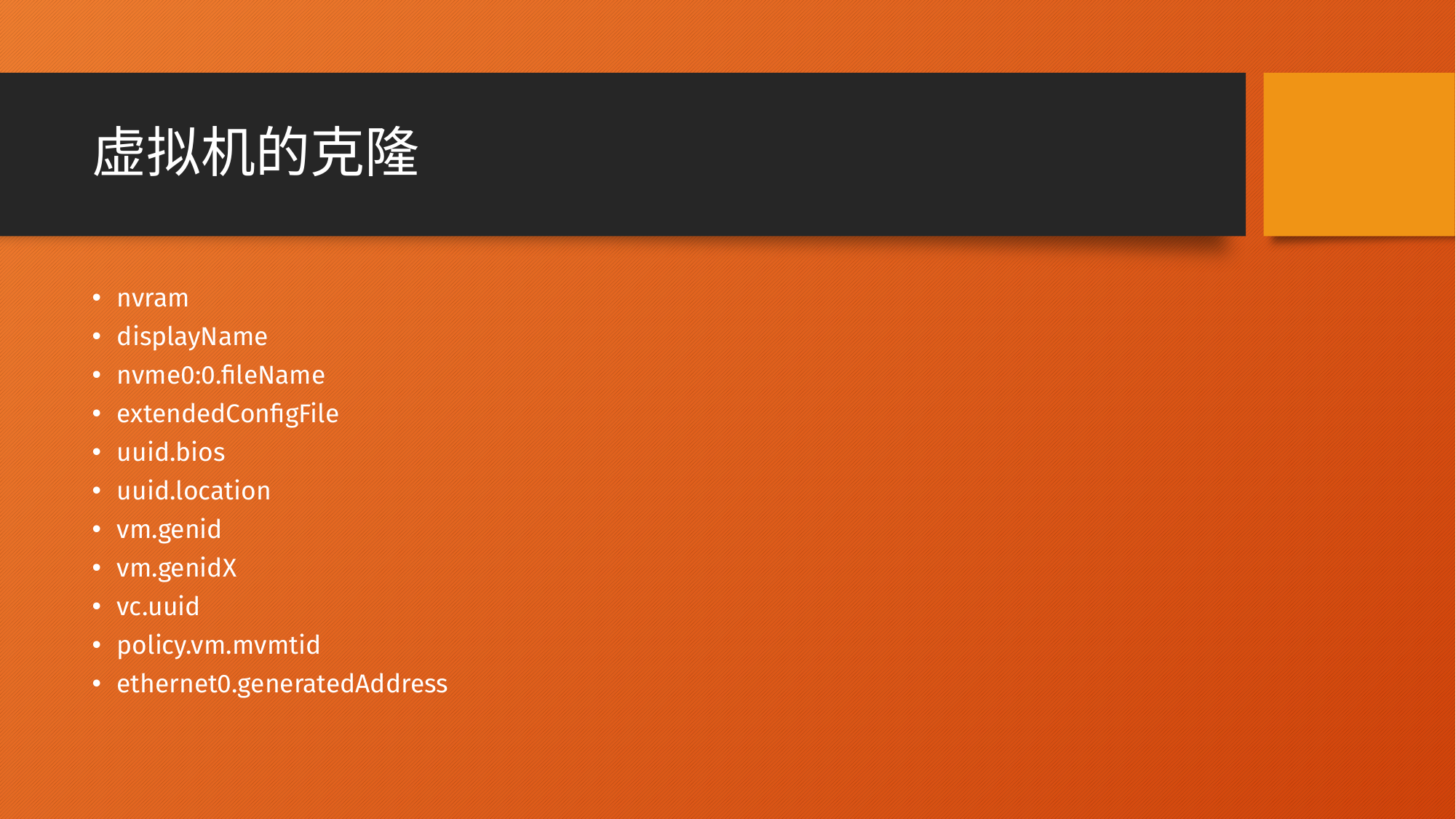

# 虚拟机的克隆
nvram
displayName
nvme0:0.fileName
extendedConfigFile
uuid.bios
uuid.location
vm.genid
vm.genidX
vc.uuid
policy.vm.mvmtid
ethernet0.generatedAddress